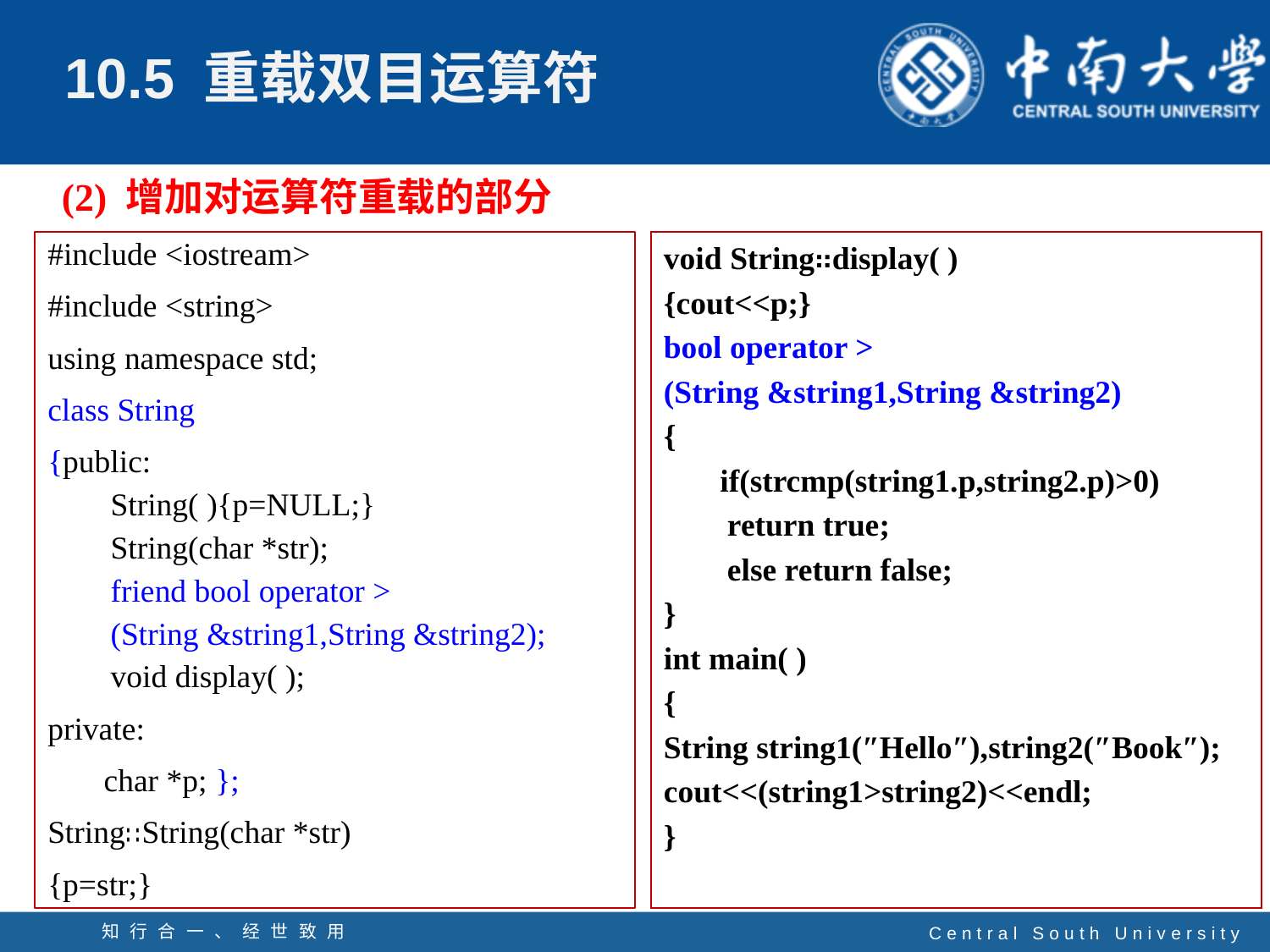

(2) 增加对运算符重载的部分
#include <iostream>
#include <string>
using namespace std;
class String
{public:
String( ){p=NULL;}
String(char *str);
friend bool operator >
(String &string1,String &string2);
void display( );
private:
       char *p; };
String∷String(char *str)
{p=str;}
void String∷display( )
{cout<<p;}
bool operator >
(String &string1,String &string2)
{
       if(strcmp(string1.p,string2.p)>0)
return true;
else return false;
}
int main( )
{
String string1(″Hello″),string2(″Book″);
cout<<(string1>string2)<<endl;
}

知行合一、经世致用
自强不息 厚德载物
Central South University